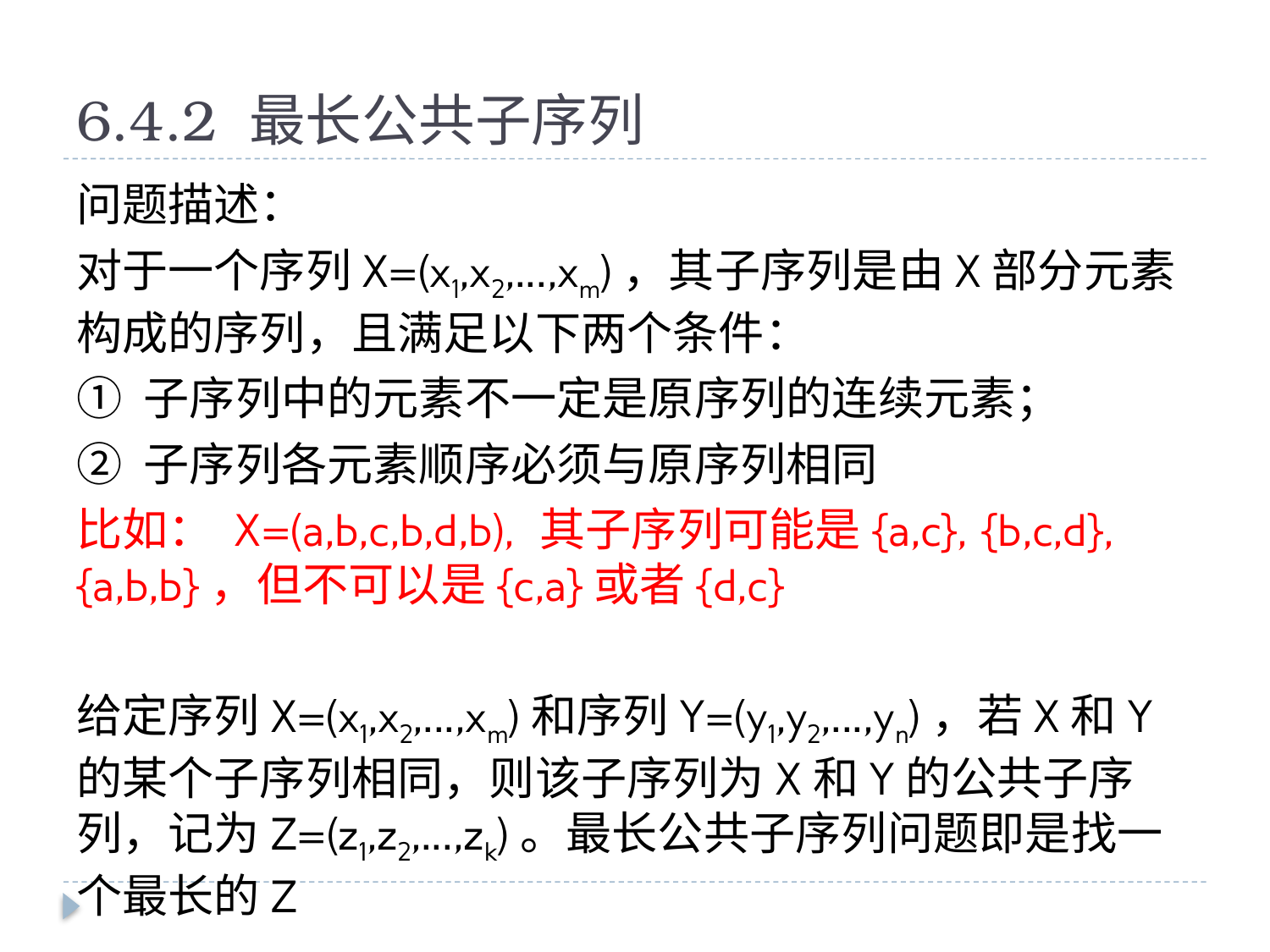

# 6.4.2 最长公共子序列
问题描述：
对于一个序列X=(x1,x2,...,xm)，其子序列是由X部分元素构成的序列，且满足以下两个条件：
① 子序列中的元素不一定是原序列的连续元素；
② 子序列各元素顺序必须与原序列相同
比如： X=(a,b,c,b,d,b), 其子序列可能是{a,c}, {b,c,d}, {a,b,b}，但不可以是{c,a}或者{d,c}

给定序列X=(x1,x2,...,xm)和序列Y=(y1,y2,...,yn)，若X和Y的某个子序列相同，则该子序列为X和Y的公共子序列，记为Z=(z1,z2,...,zk)。最长公共子序列问题即是找一个最长的Z